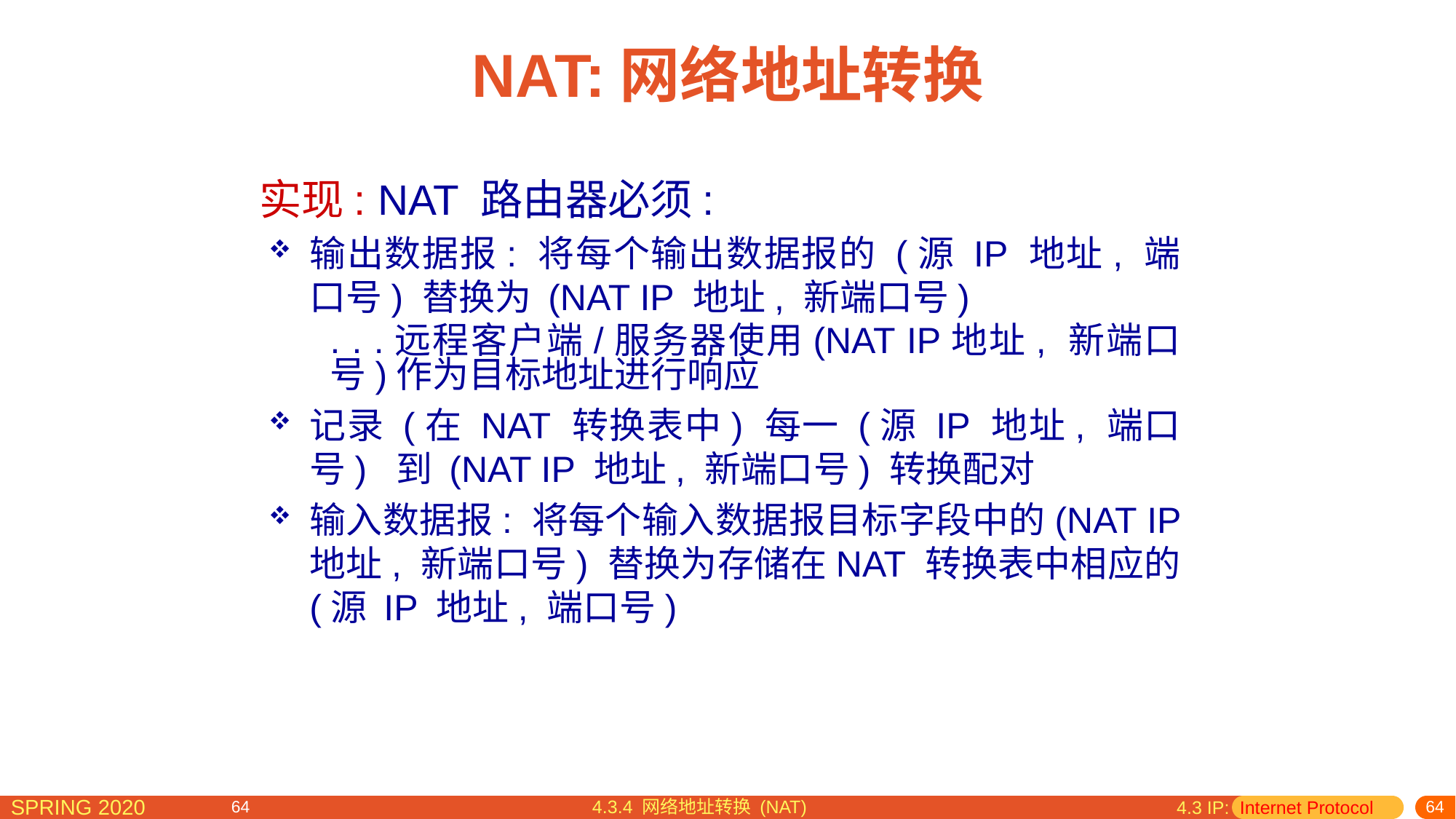

# NAT:网络地址转换
   实现: NAT 路由器必须:
输出数据报: 将每个输出数据报的 (源 IP 地址, 端口号) 替换为 (NAT IP 地址, 新端口号)
. . .远程客户端/服务器使用(NAT IP地址, 新端口号)作为目标地址进行响应
记录 (在 NAT 转换表中) 每一 (源 IP 地址, 端口号)  到 (NAT IP 地址, 新端口号) 转换配对
输入数据报: 将每个输入数据报目标字段中的(NAT IP 地址, 新端口号) 替换为存储在NAT 转换表中相应的 (源 IP 地址, 端口号)
4.3.4 网络地址转换 (NAT)
4.3 IP:  Internet Protocol